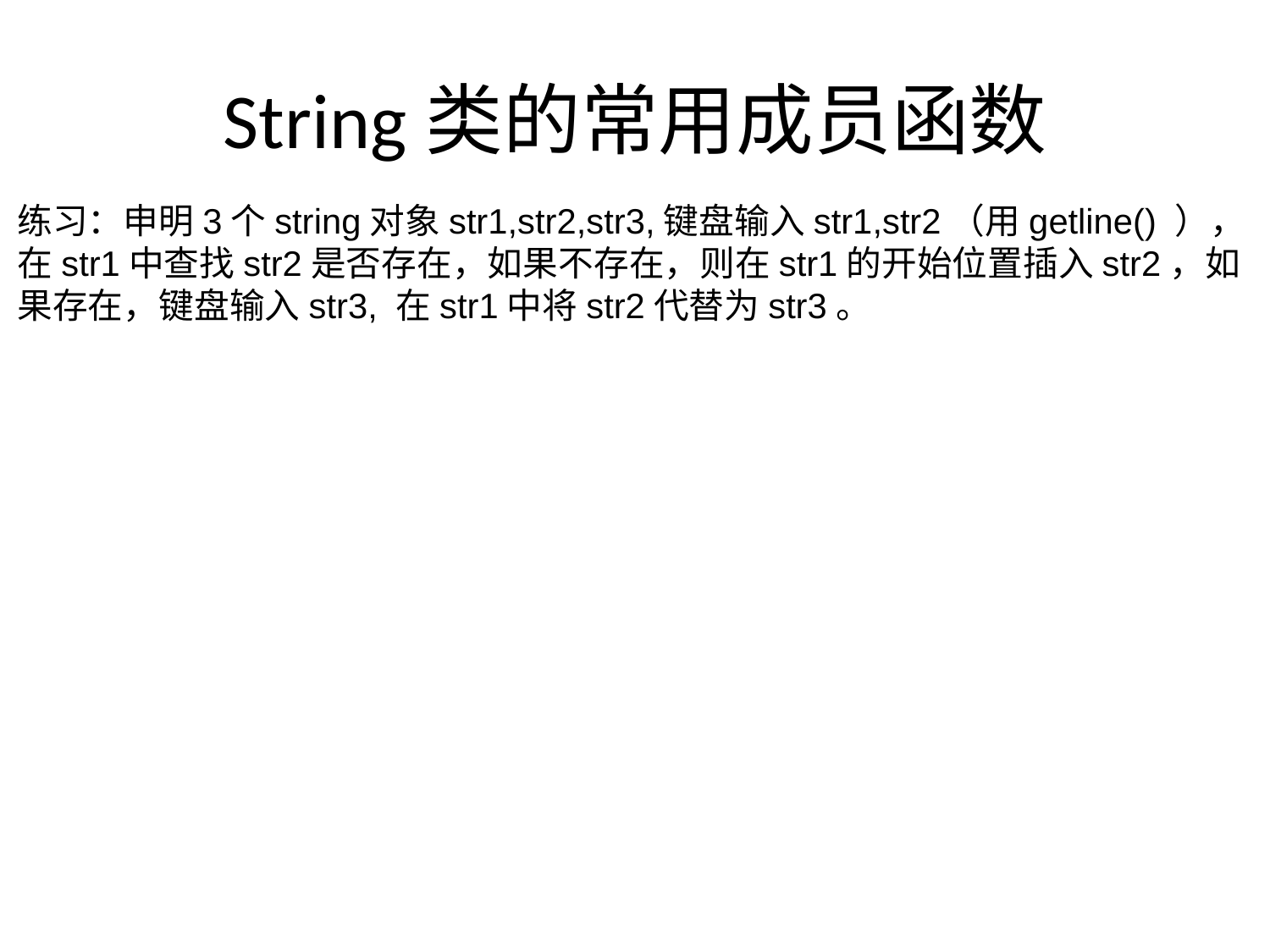

# String类的常用成员函数
练习：申明3个string对象str1,str2,str3,键盘输入str1,str2（用getline() ），在str1中查找str2是否存在，如果不存在，则在str1的开始位置插入str2，如果存在，键盘输入str3, 在str1中将str2代替为str3。